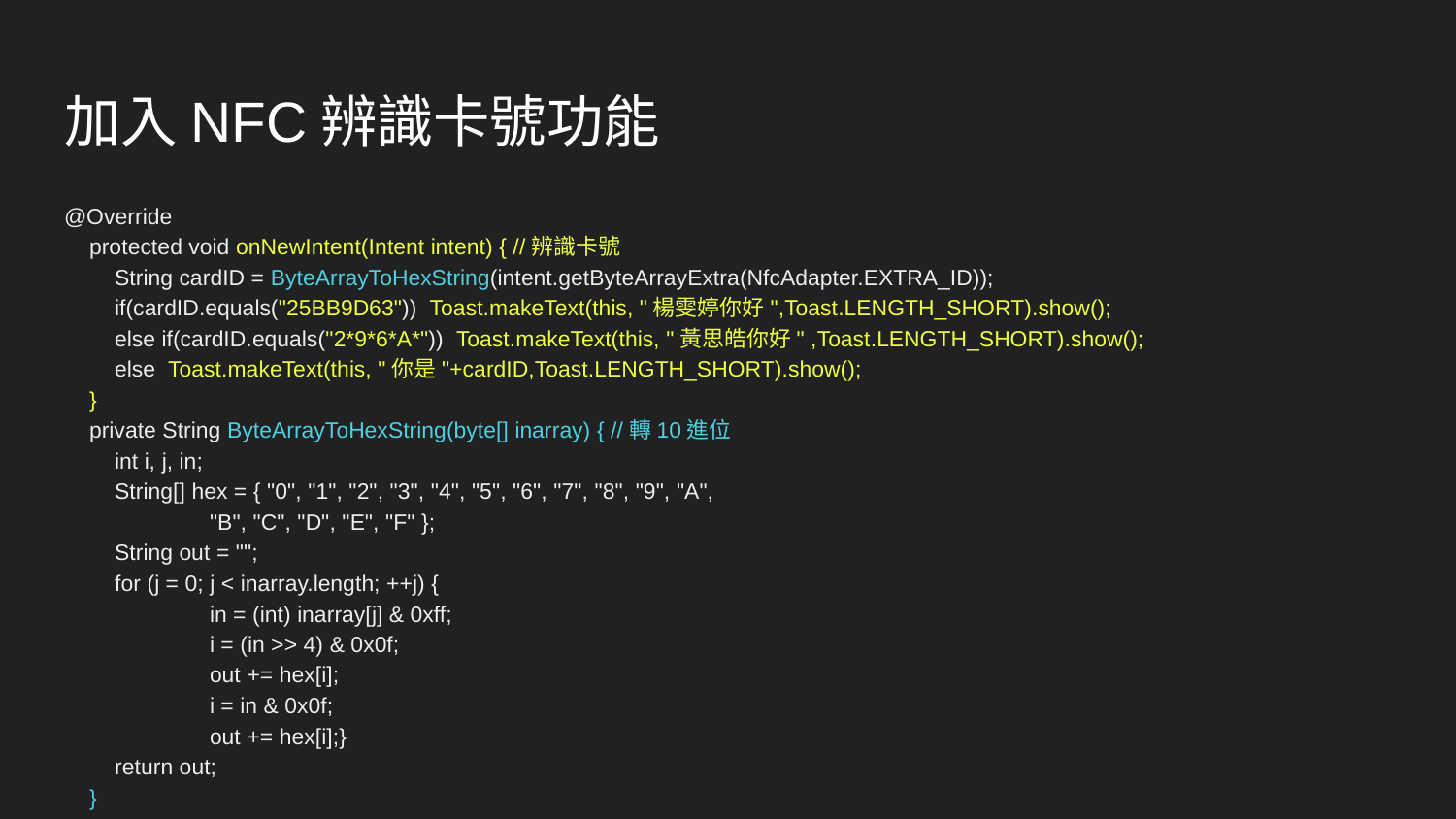

# 加入NFC辨識卡號功能
@Override
    protected void onNewIntent(Intent intent) { //辨識卡號
        String cardID = ByteArrayToHexString(intent.getByteArrayExtra(NfcAdapter.EXTRA_ID));
        if(cardID.equals("25BB9D63"))  Toast.makeText(this, "楊雯婷你好",Toast.LENGTH_SHORT).show();
        else if(cardID.equals("2*9*6*A*"))  Toast.makeText(this, "黃思皓你好" ,Toast.LENGTH_SHORT).show();
        else  Toast.makeText(this, "你是"+cardID,Toast.LENGTH_SHORT).show();
    }
    private String ByteArrayToHexString(byte[] inarray) { //轉10進位
        int i, j, in;
        String[] hex = { "0", "1", "2", "3", "4", "5", "6", "7", "8", "9", "A",
            	"B", "C", "D", "E", "F" };
        String out = "";
        for (j = 0; j < inarray.length; ++j) {
        	in = (int) inarray[j] & 0xff;
        	i = (in >> 4) & 0x0f;
        	out += hex[i];
        	i = in & 0x0f;
        	out += hex[i];}
        return out;
    }